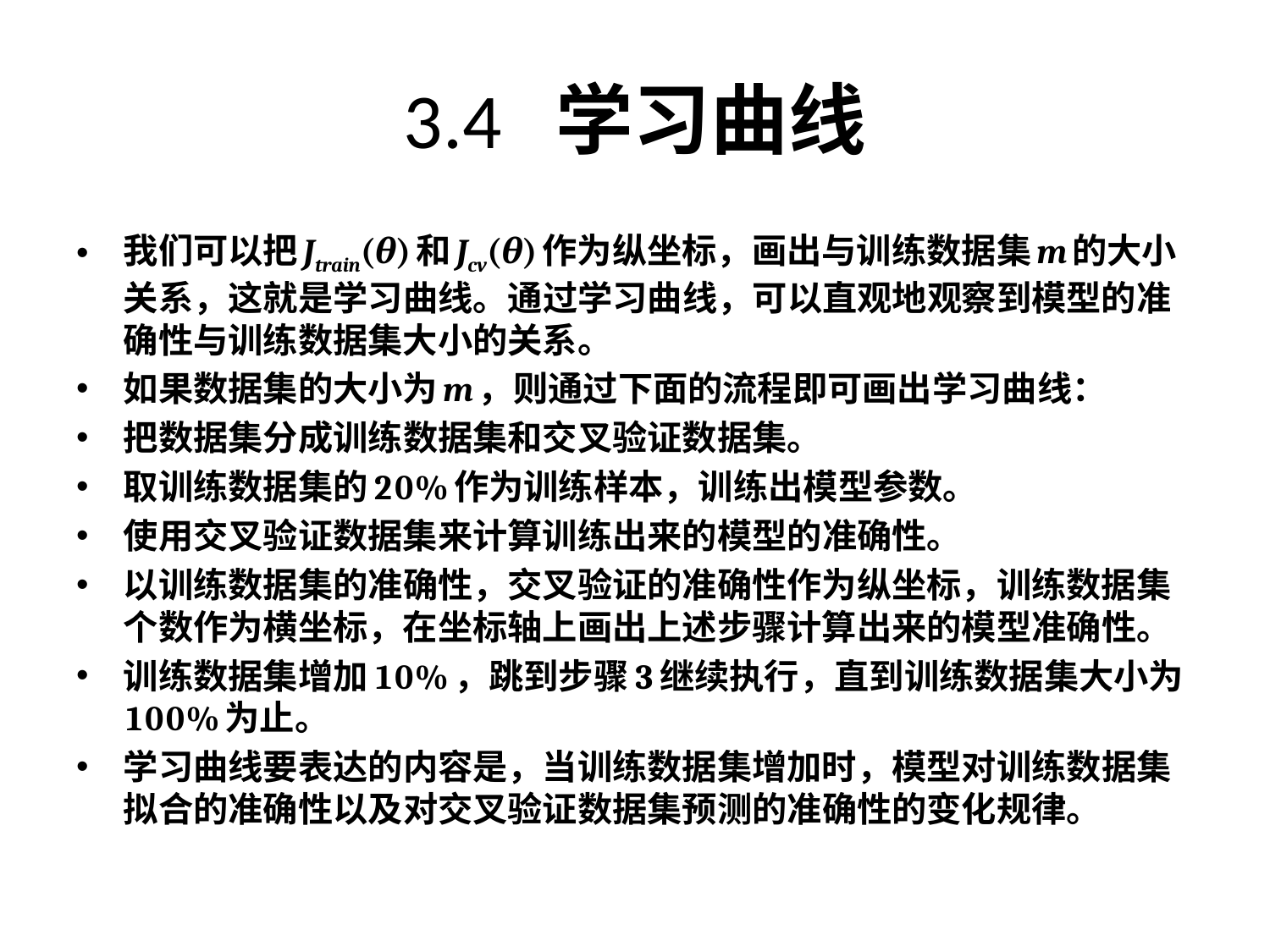

# 3.4  学习曲线
我们可以把Jtrain(θ)和Jcv(θ)作为纵坐标，画出与训练数据集m的大小关系，这就是学习曲线。通过学习曲线，可以直观地观察到模型的准确性与训练数据集大小的关系。
如果数据集的大小为m，则通过下面的流程即可画出学习曲线：
把数据集分成训练数据集和交叉验证数据集。
取训练数据集的20%作为训练样本，训练出模型参数。
使用交叉验证数据集来计算训练出来的模型的准确性。
以训练数据集的准确性，交叉验证的准确性作为纵坐标，训练数据集个数作为横坐标，在坐标轴上画出上述步骤计算出来的模型准确性。
训练数据集增加10%，跳到步骤3继续执行，直到训练数据集大小为100%为止。
学习曲线要表达的内容是，当训练数据集增加时，模型对训练数据集拟合的准确性以及对交叉验证数据集预测的准确性的变化规律。